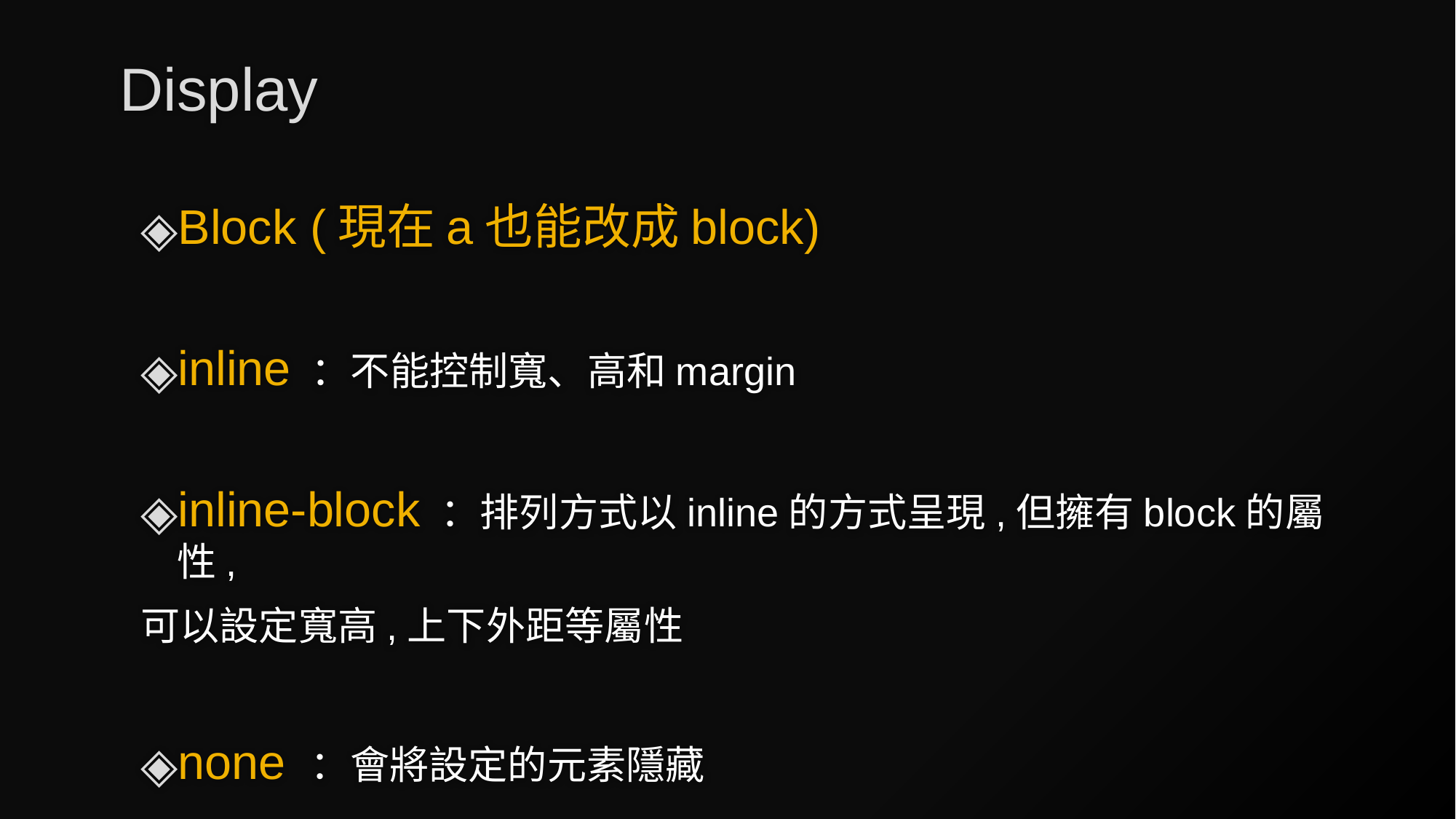

# Display
Block (現在a也能改成block)

inline ：不能控制寬、高和margin

inline-block ：排列方式以inline的方式呈現,但擁有block的屬性,
可以設定寬高,上下外距等屬性

none ：會將設定的元素隱藏